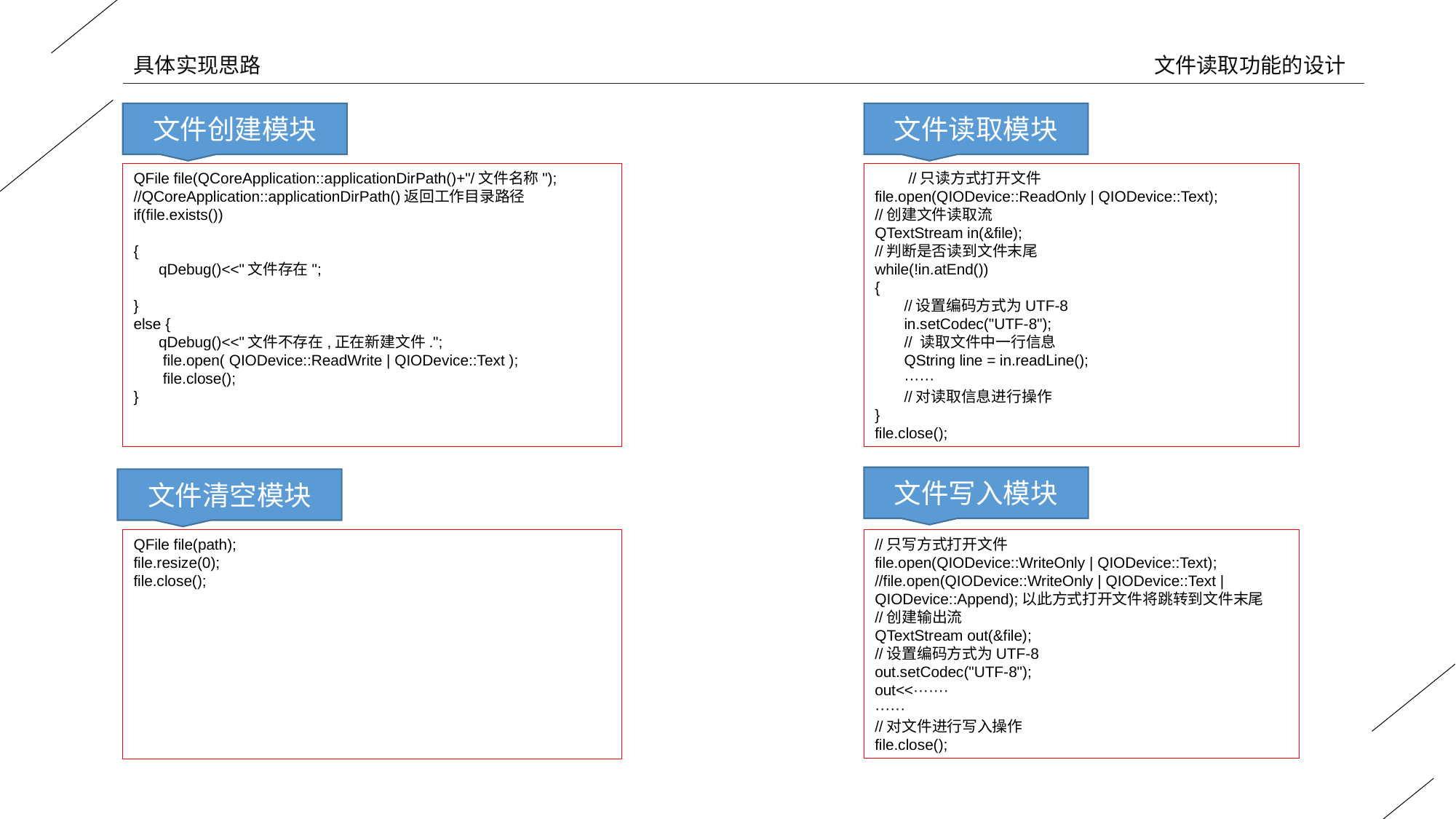

具体实现思路
文件读取功能的设计
文件创建模块
文件读取模块
        //只读方式打开文件
file.open(QIODevice::ReadOnly | QIODevice::Text);
//创建文件读取流
QTextStream in(&file);
//判断是否读到文件末尾
while(!in.atEnd())
{
       //设置编码方式为UTF-8
       in.setCodec("UTF-8");
       // 读取文件中一行信息
       QString line = in.readLine();
       ······
       //对读取信息进行操作
}
file.close();
QFile file(QCoreApplication::applicationDirPath()+"/文件名称");
//QCoreApplication::applicationDirPath()返回工作目录路径
if(file.exists())

{
      qDebug()<<"文件存在";

}
else {
      qDebug()<<"文件不存在,正在新建文件.";
       file.open( QIODevice::ReadWrite | QIODevice::Text );
       file.close();
}

文件写入模块
文件清空模块
//只写方式打开文件
file.open(QIODevice::WriteOnly | QIODevice::Text);
//file.open(QIODevice::WriteOnly | QIODevice::Text | QIODevice::Append);以此方式打开文件将跳转到文件末尾
//创建输出流
QTextStream out(&file);
//设置编码方式为UTF-8
out.setCodec("UTF-8");
out<<·······
······
//对文件进行写入操作
file.close();
QFile file(path);
file.resize(0);
file.close();